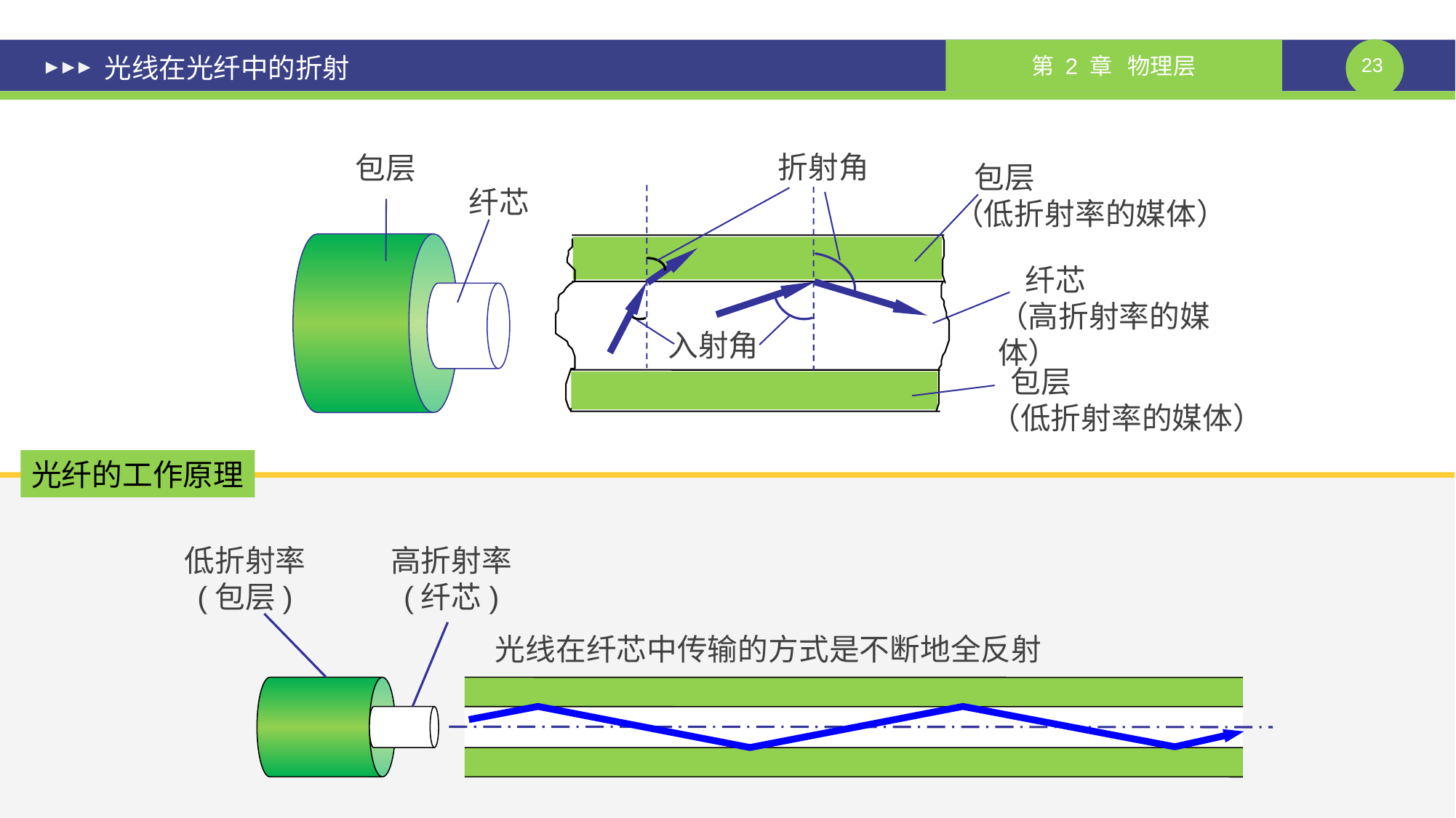

# 光线在光纤中的折射
折射角
包层
  包层
（低折射率的媒体）
纤芯

   纤芯
（高折射率的媒体）

入射角
  包层
（低折射率的媒体）

光纤的工作原理

低折射率
(包层)
高折射率
(纤芯)

光线在纤芯中传输的方式是不断地全反射

课件制作人：谢钧 谢希仁